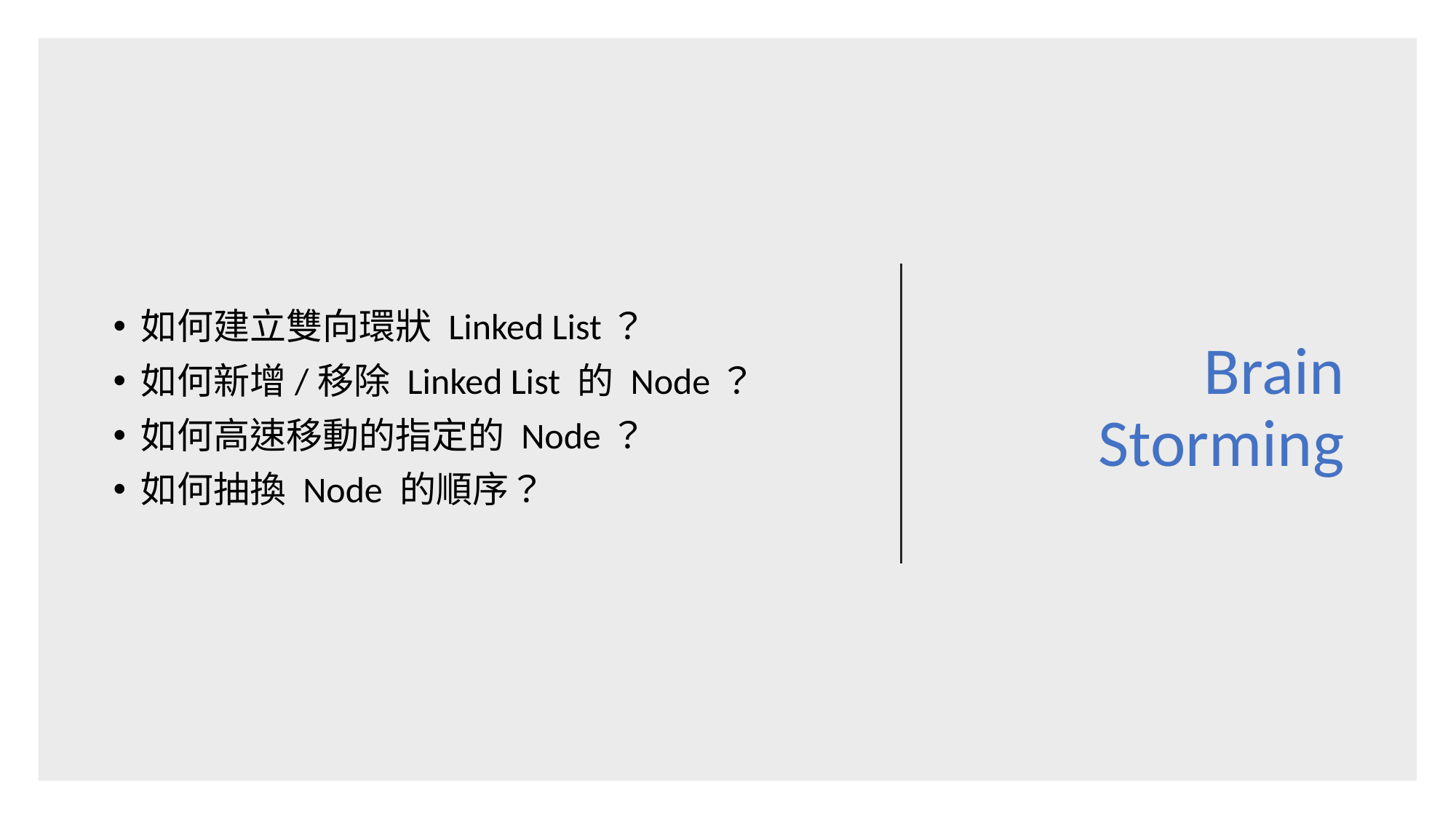

# Brain Storming
如何建立雙向環狀 Linked List？
如何新增/移除 Linked List 的 Node？
如何高速移動的指定的 Node？
如何抽換 Node 的順序？